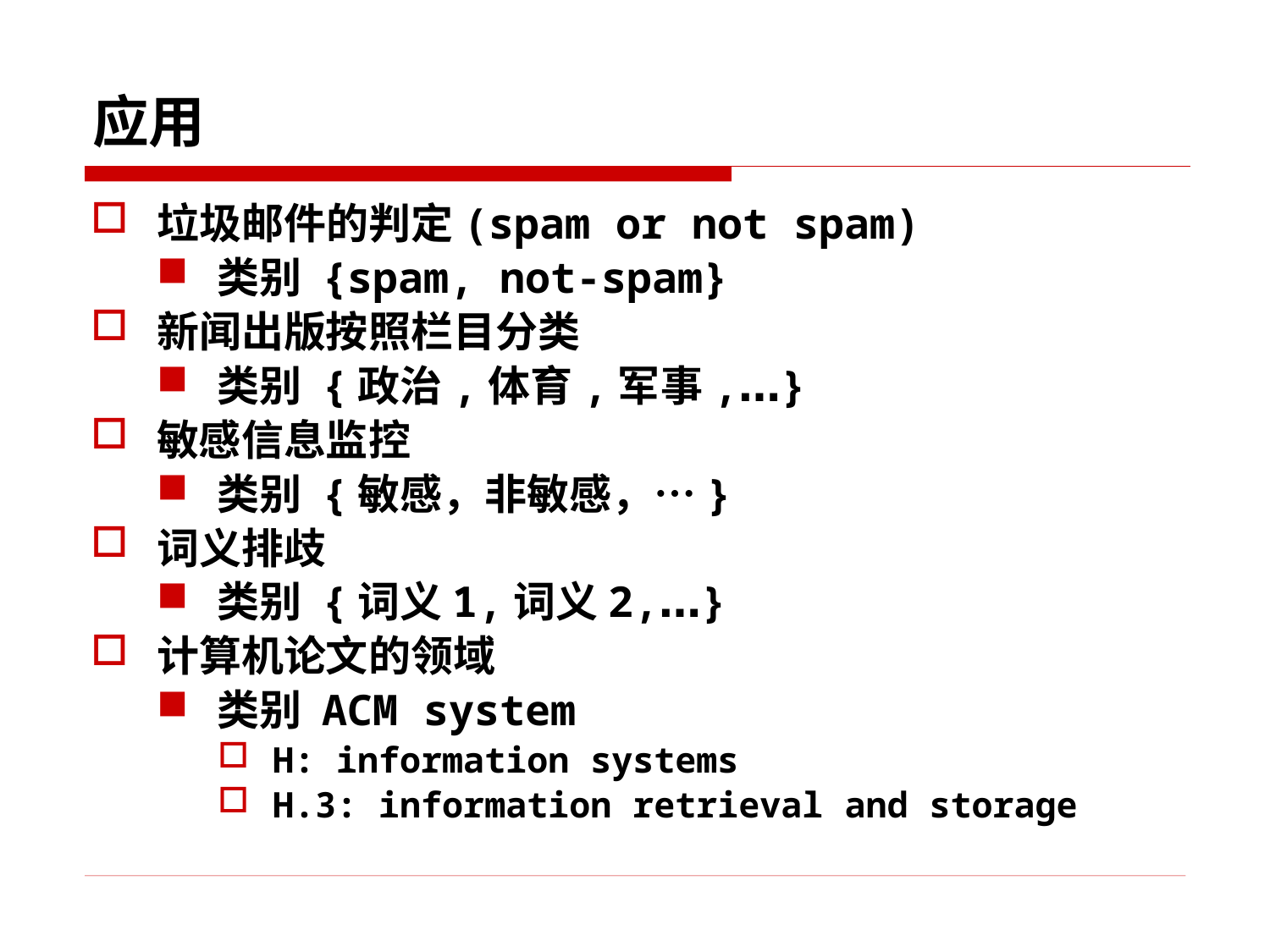

# 应用
垃圾邮件的判定(spam or not spam)
类别 {spam, not-spam}
新闻出版按照栏目分类
类别 {政治,体育,军事,…}
敏感信息监控
类别 {敏感，非敏感，…}
词义排歧
类别 {词义1,词义2,…}
计算机论文的领域
类别 ACM system
H: information systems
H.3: information retrieval and storage